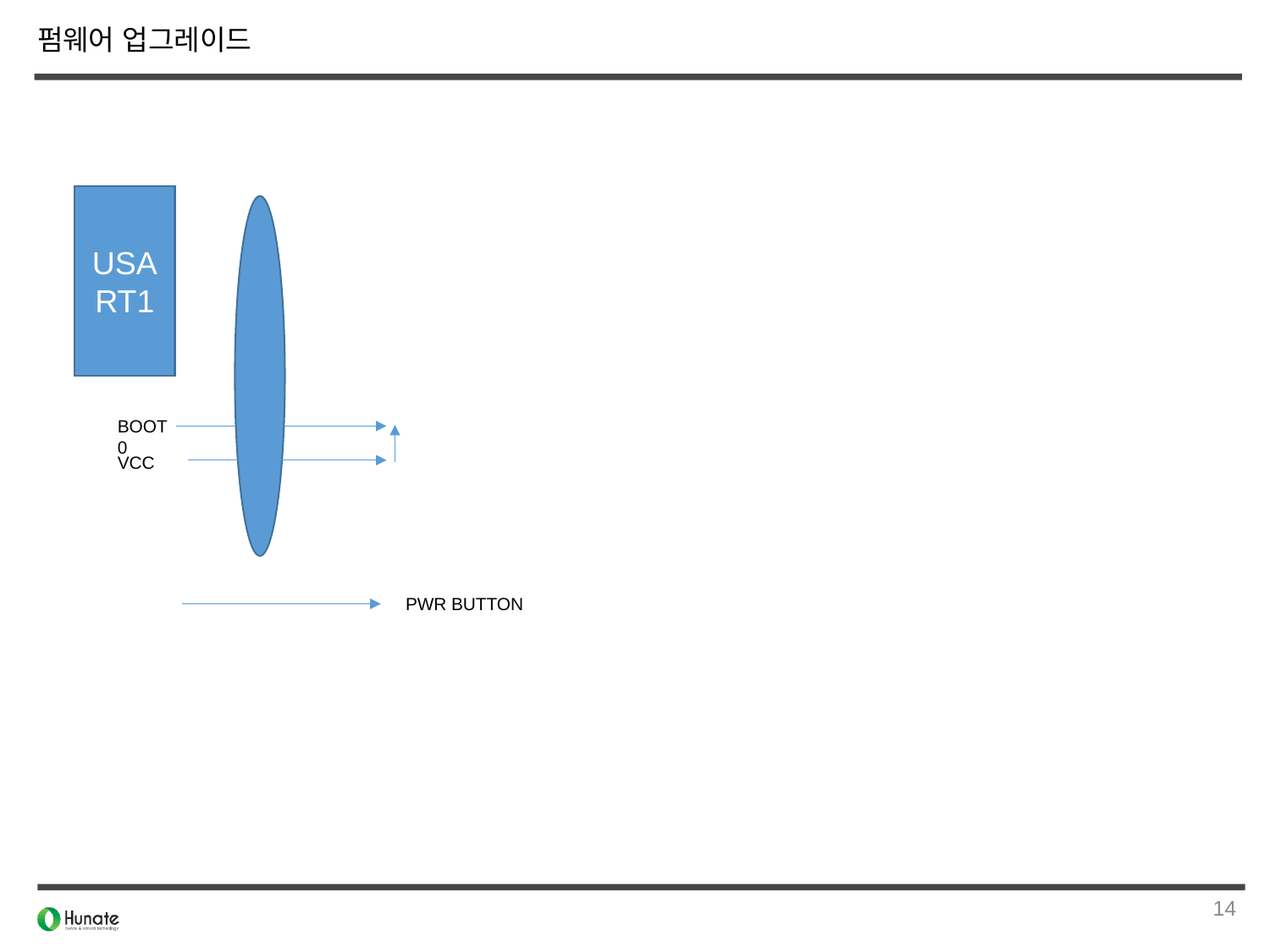

펌웨어 업그레이드
USART1

BOOT0
VCC
PWR BUTTON
14